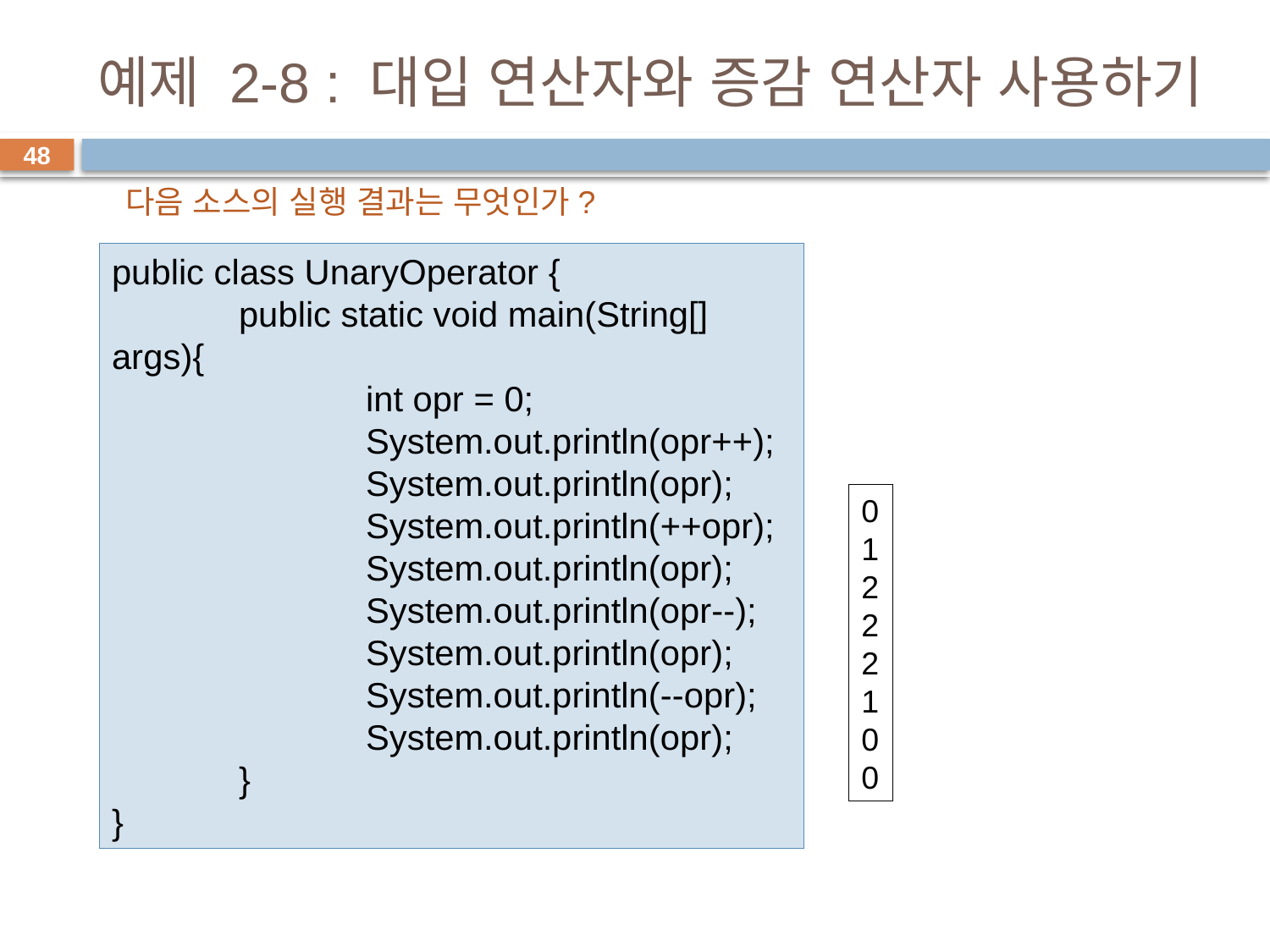

# 예제 2-8 : 대입 연산자와 증감 연산자 사용하기
48
다음 소스의 실행 결과는 무엇인가?
public class UnaryOperator {
	public static void main(String[] args){
		int opr = 0;
		System.out.println(opr++);
		System.out.println(opr);
		System.out.println(++opr);
		System.out.println(opr);
		System.out.println(opr--);
		System.out.println(opr);
		System.out.println(--opr);
		System.out.println(opr);
	}
}
0
1
2
2
2
1
0
0